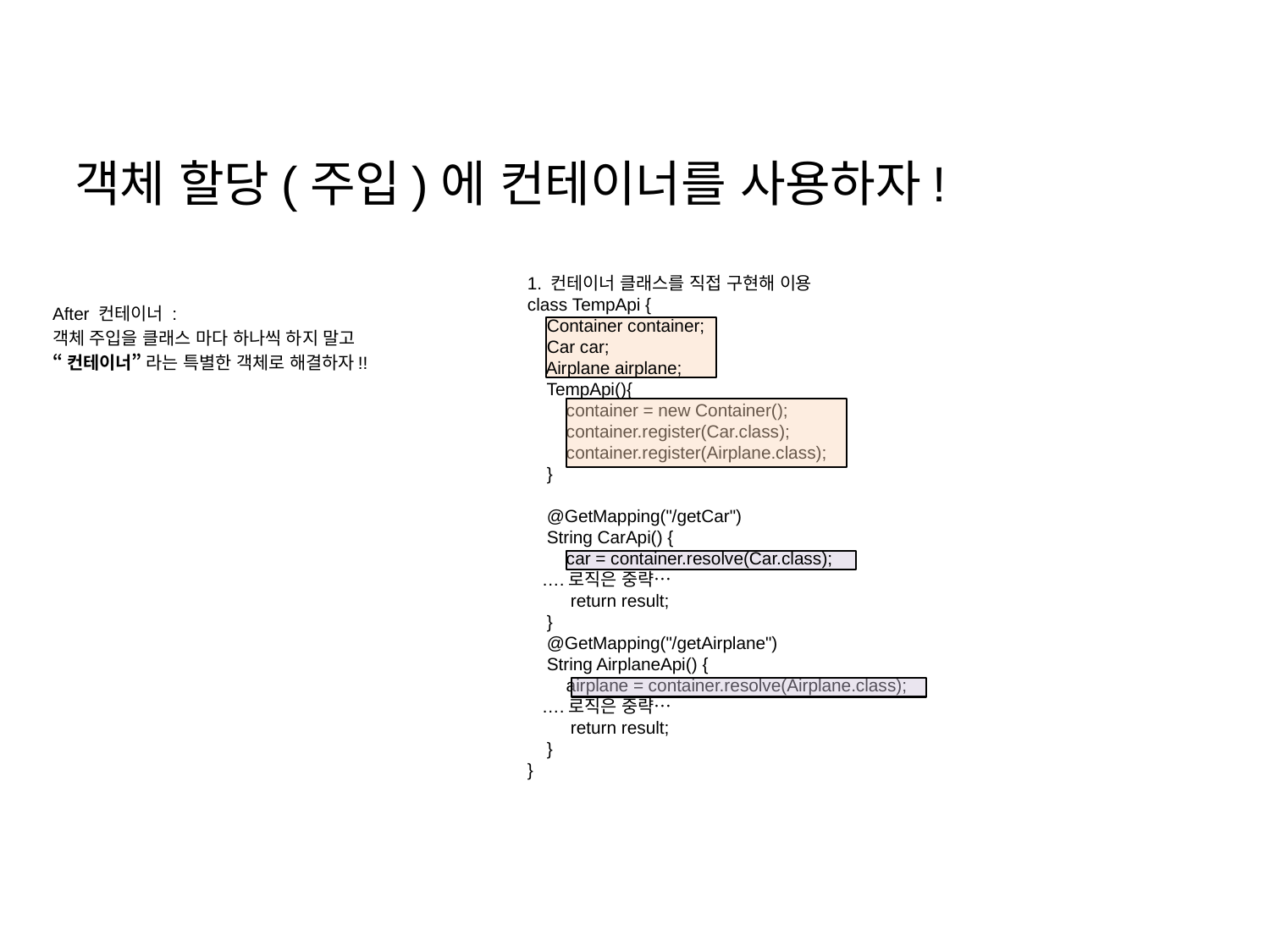

객체 할당(주입)에 컨테이너를 사용하자!
1. 컨테이너 클래스를 직접 구현해 이용
class TempApi {
    Container container;
    Car car;
    Airplane airplane;
    TempApi(){
        container = new Container();
        container.register(Car.class);
        container.register(Airplane.class);
    }
    @GetMapping("/getCar")
    String CarApi() {
        car = container.resolve(Car.class);
   ….로직은 중략…
        return result;
    }
    @GetMapping("/getAirplane")
    String AirplaneApi() {
        airplane = container.resolve(Airplane.class);
   ….로직은 중략…
        return result;
    }
}

After 컨테이너 :
객체 주입을 클래스 마다 하나씩 하지 말고
“컨테이너” 라는 특별한 객체로 해결하자!!